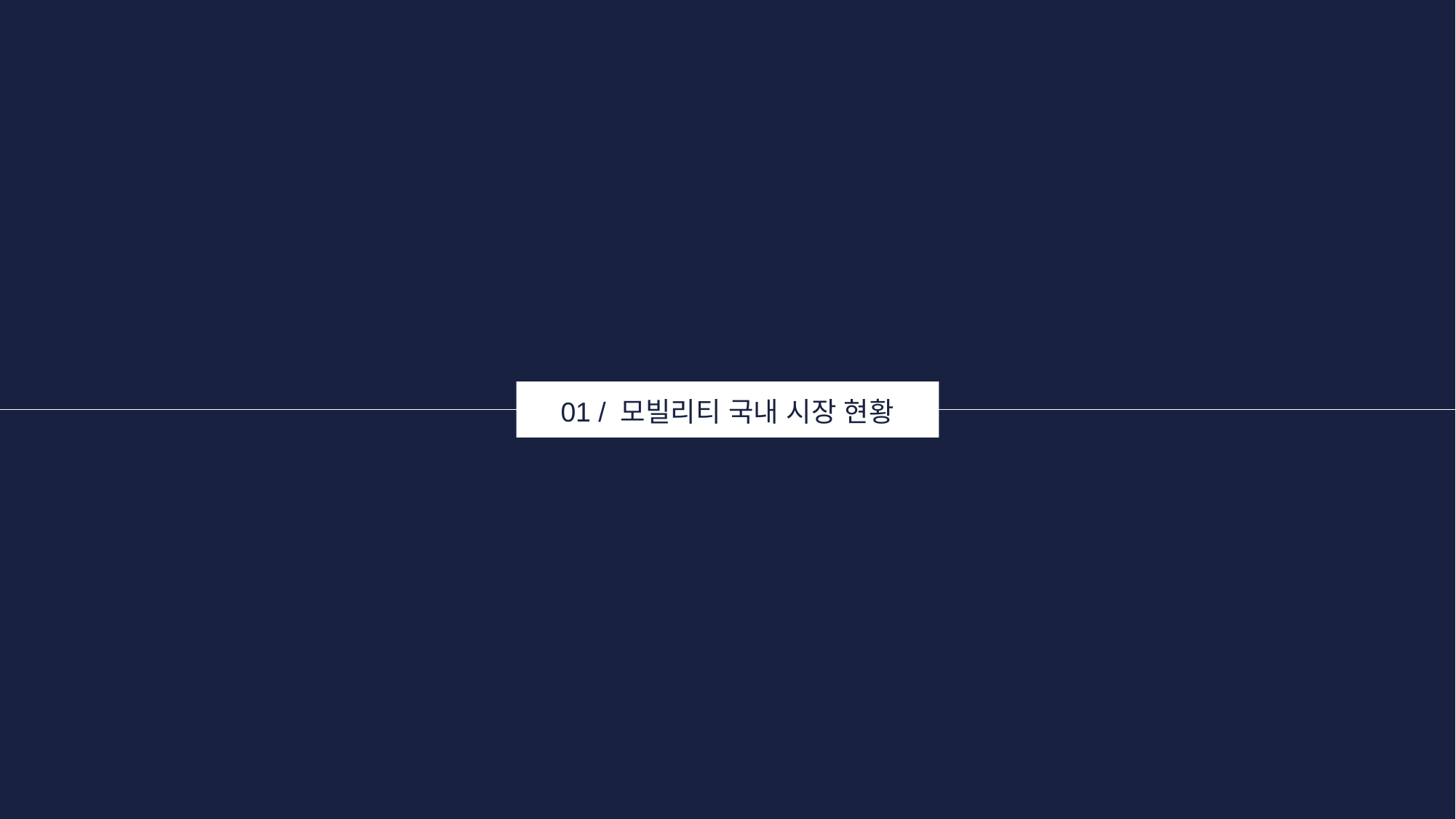

# 01 / 모빌리티 국내 시장 현황